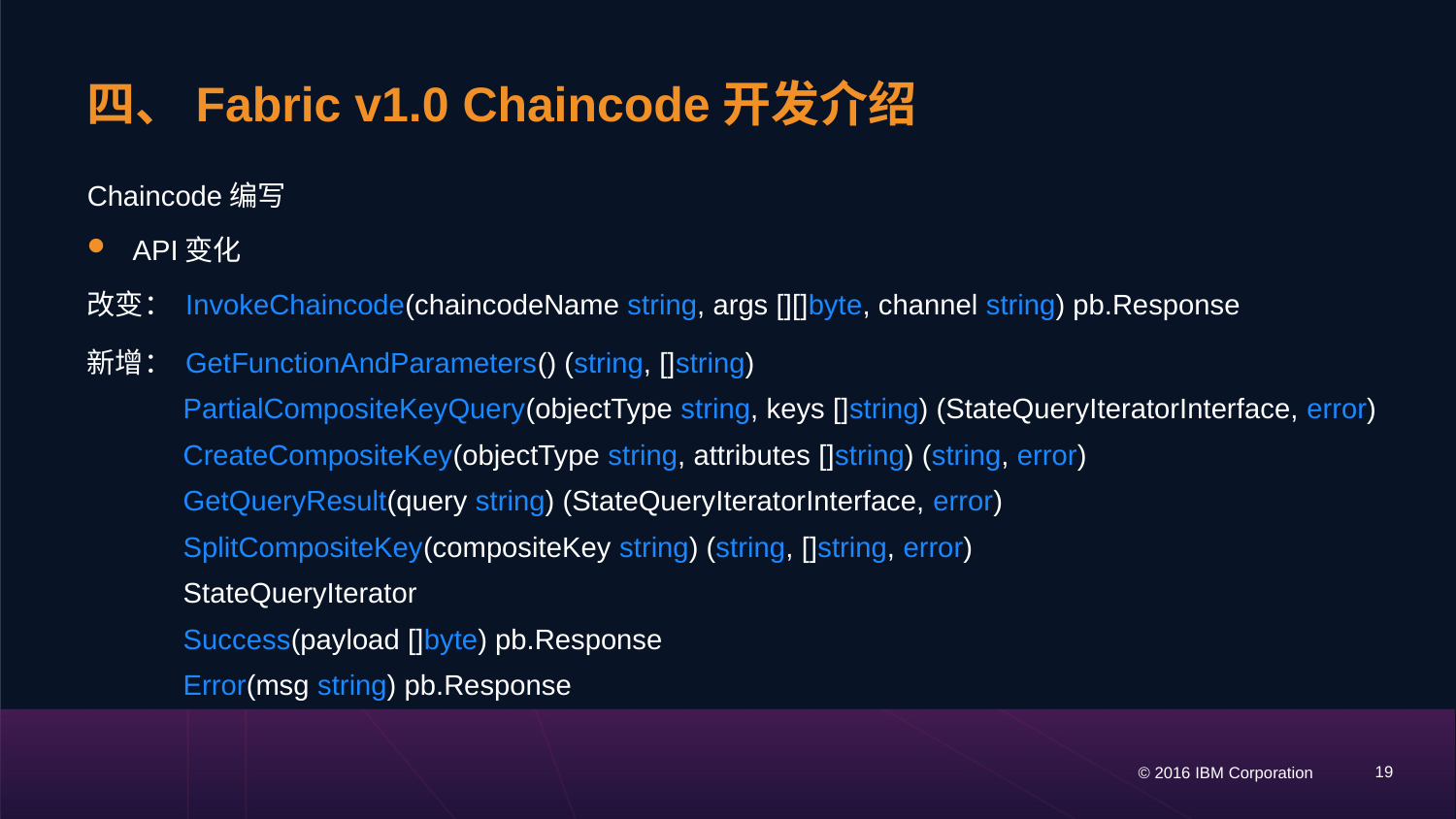

# 四、Fabric v1.0 Chaincode开发介绍
Chaincode编写
API变化
改变： InvokeChaincode(chaincodeName string, args [][]byte, channel string) pb.Response
新增： GetFunctionAndParameters() (string, []string)
            PartialCompositeKeyQuery(objectType string, keys []string) (StateQueryIteratorInterface, error)
            CreateCompositeKey(objectType string, attributes []string) (string, error)
            GetQueryResult(query string) (StateQueryIteratorInterface, error)
            SplitCompositeKey(compositeKey string) (string, []string, error)
            StateQueryIterator
            Success(payload []byte) pb.Response
            Error(msg string) pb.Response